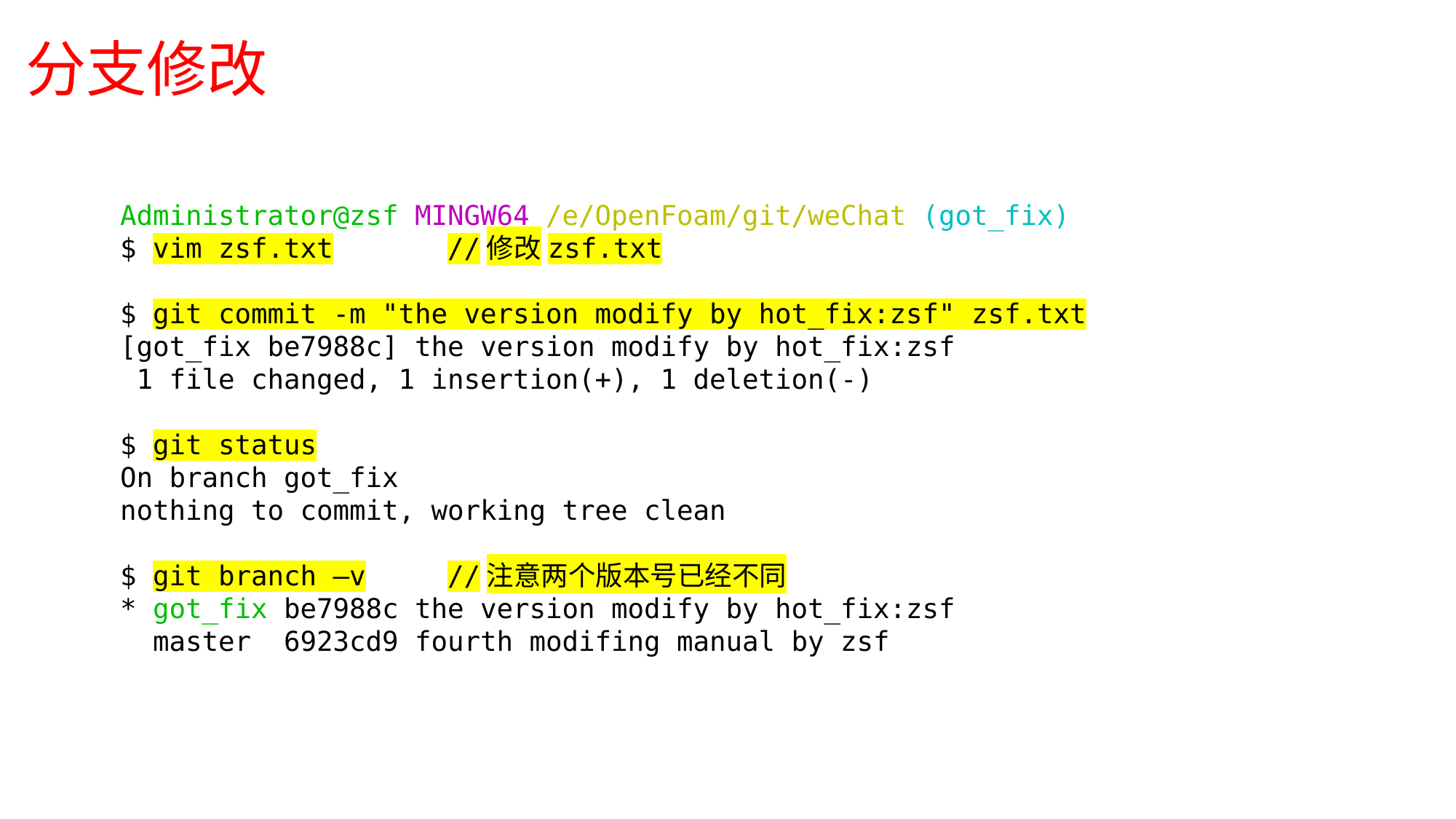

分支修改
Administrator@zsf MINGW64 /e/OpenFoam/git/weChat (got_fix)
$ vim zsf.txt		//修改zsf.txt

$ git commit -m "the version modify by hot_fix:zsf" zsf.txt
[got_fix be7988c] the version modify by hot_fix:zsf
 1 file changed, 1 insertion(+), 1 deletion(-)

$ git status
On branch got_fix
nothing to commit, working tree clean

$ git branch –v	//注意两个版本号已经不同
* got_fix be7988c the version modify by hot_fix:zsf
  master  6923cd9 fourth modifing manual by zsf